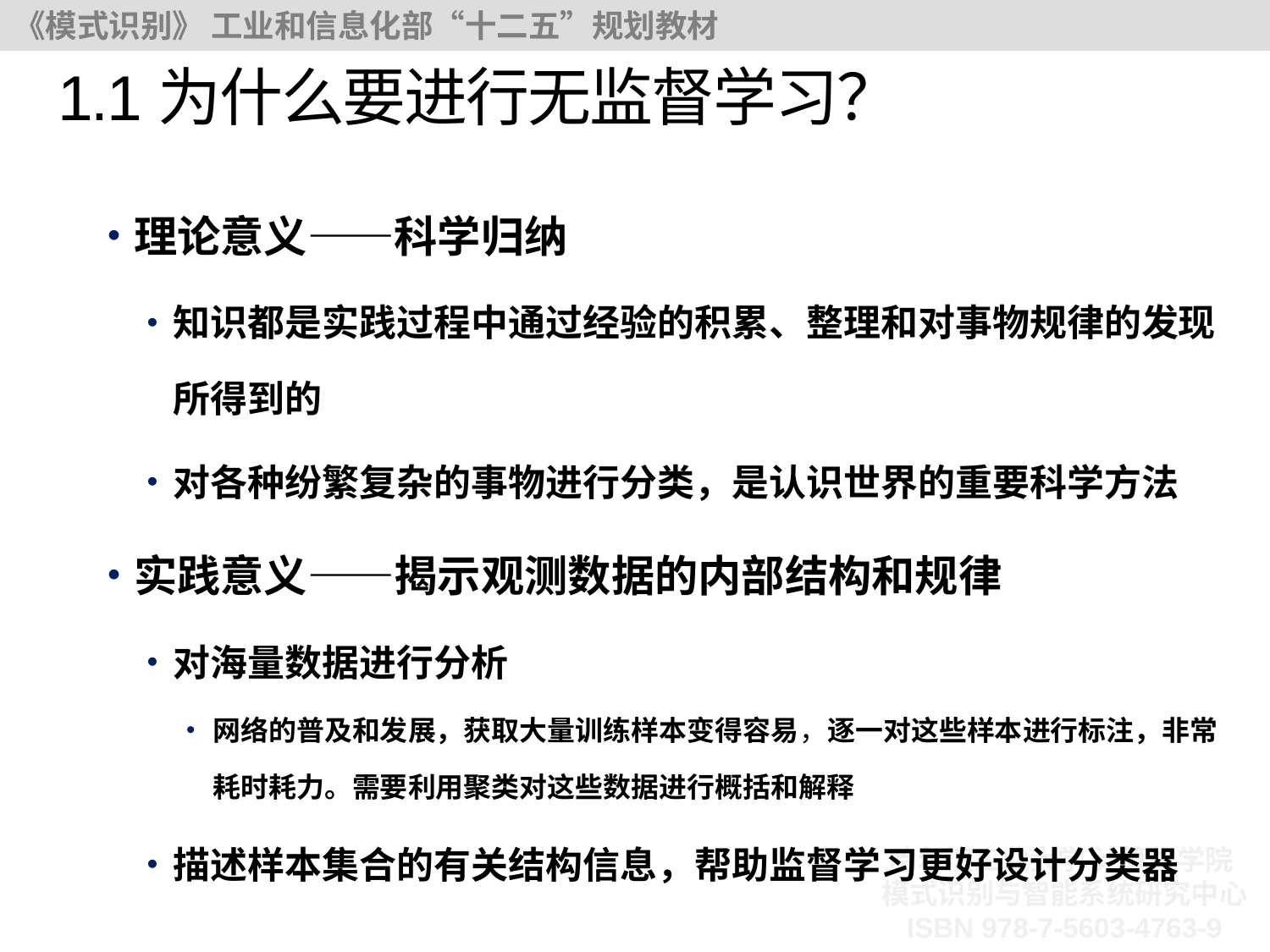

# 1.1为什么要进行无监督学习？
理论意义——科学归纳
知识都是实践过程中通过经验的积累、整理和对事物规律的发现所得到的
对各种纷繁复杂的事物进行分类，是认识世界的重要科学方法
实践意义——揭示观测数据的内部结构和规律
对海量数据进行分析
网络的普及和发展，获取大量训练样本变得容易，逐一对这些样本进行标注，非常耗时耗力。需要利用聚类对这些数据进行概括和解释
描述样本集合的有关结构信息，帮助监督学习更好设计分类器